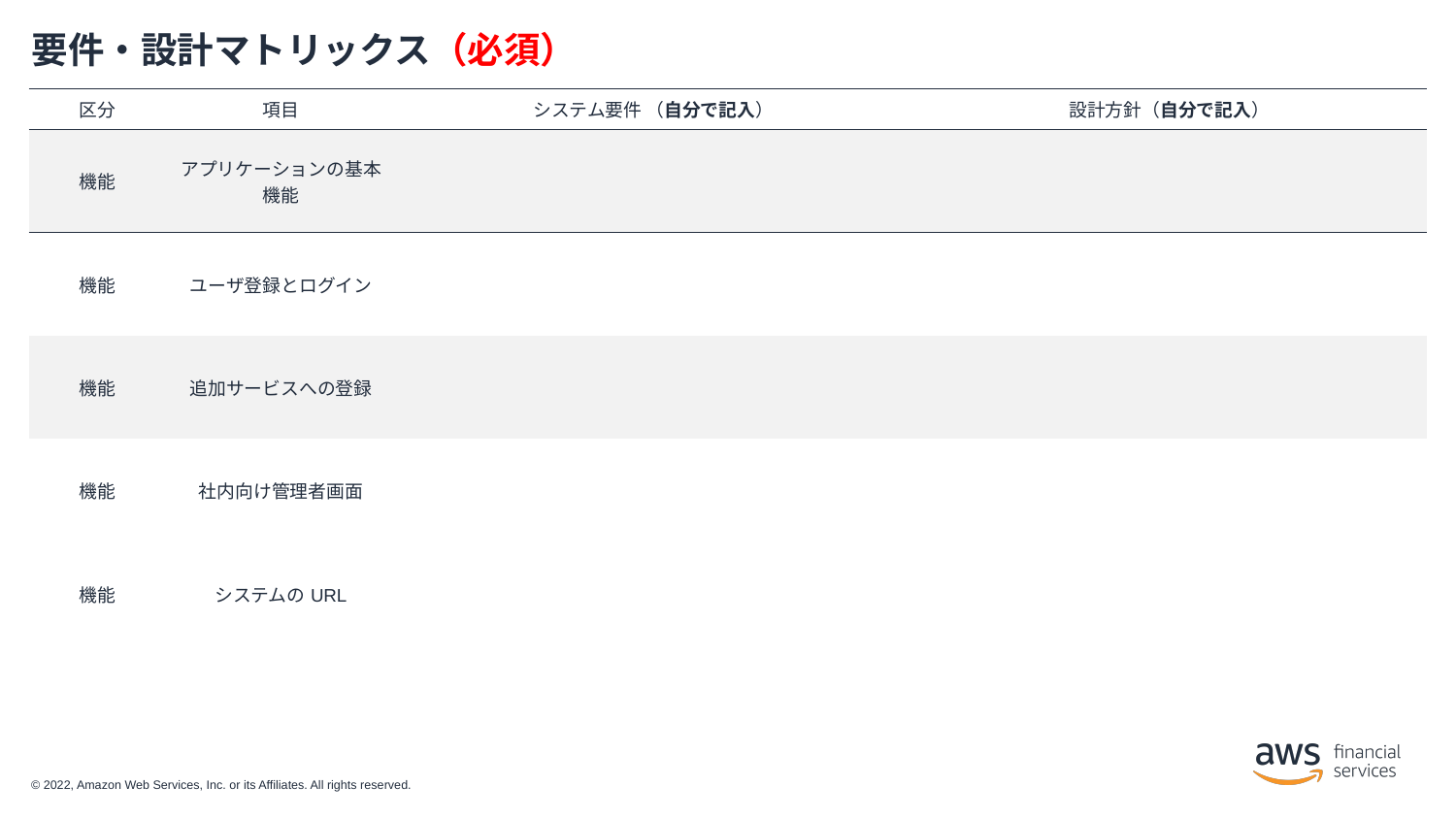

# 要件・設計マトリックス（必須）
| 区分 | 項目 | システム要件 （自分で記入） | 設計方針（自分で記入） |
| --- | --- | --- | --- |
| 機能 | アプリケーションの基本機能 |  |  |
| 機能 | ユーザ登録とログイン |  |  |
| 機能 | 追加サービスへの登録 |  |  |
| 機能 | 社内向け管理者画面 |  |  |
| 機能 | システムのURL |  |  |